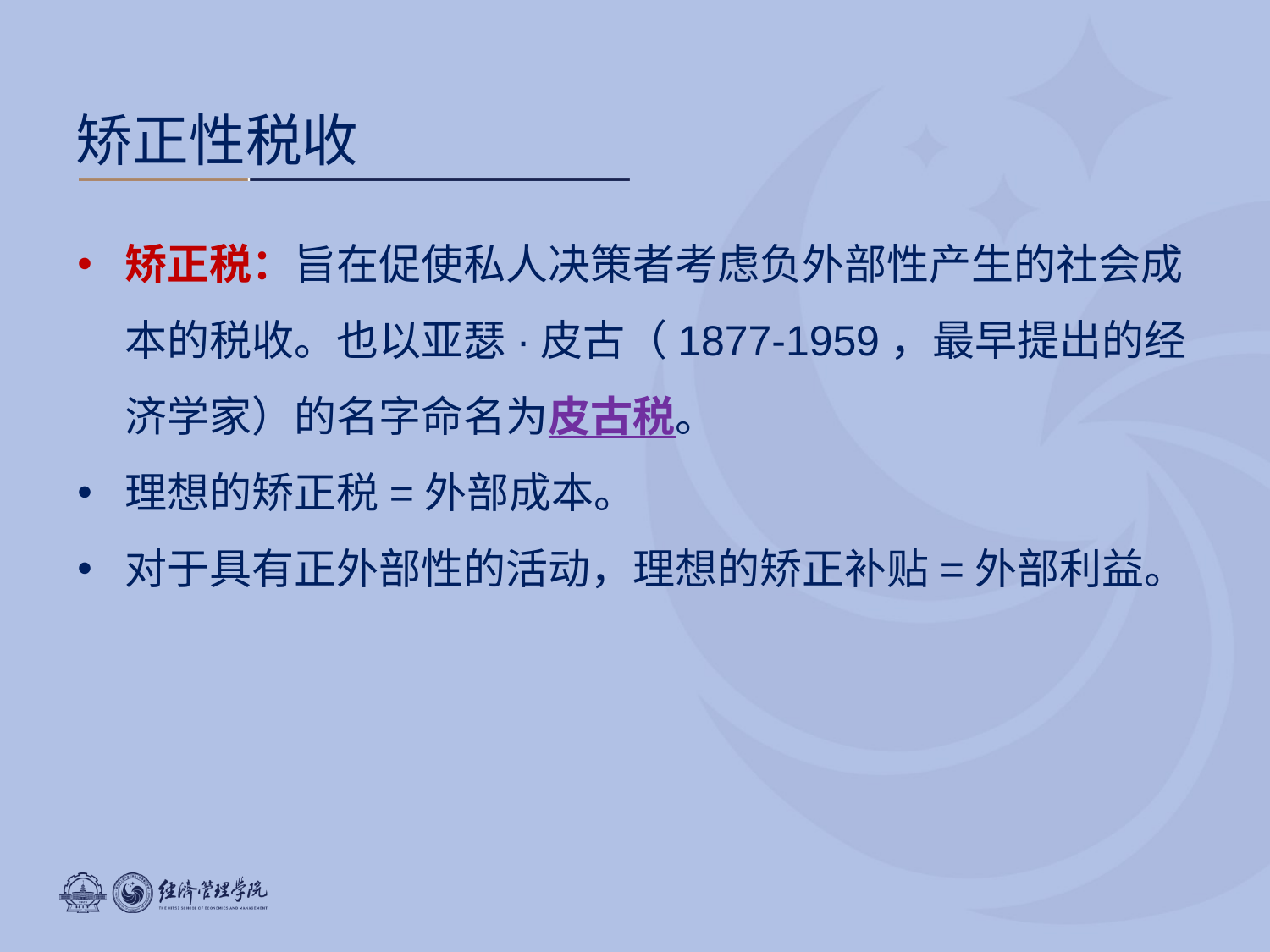

# 矫正性税收
矫正税：旨在促使私人决策者考虑负外部性产生的社会成本的税收。也以亚瑟·皮古（1877-1959，最早提出的经济学家）的名字命名为皮古税。
理想的矫正税=外部成本。
对于具有正外部性的活动，理想的矫正补贴=外部利益。